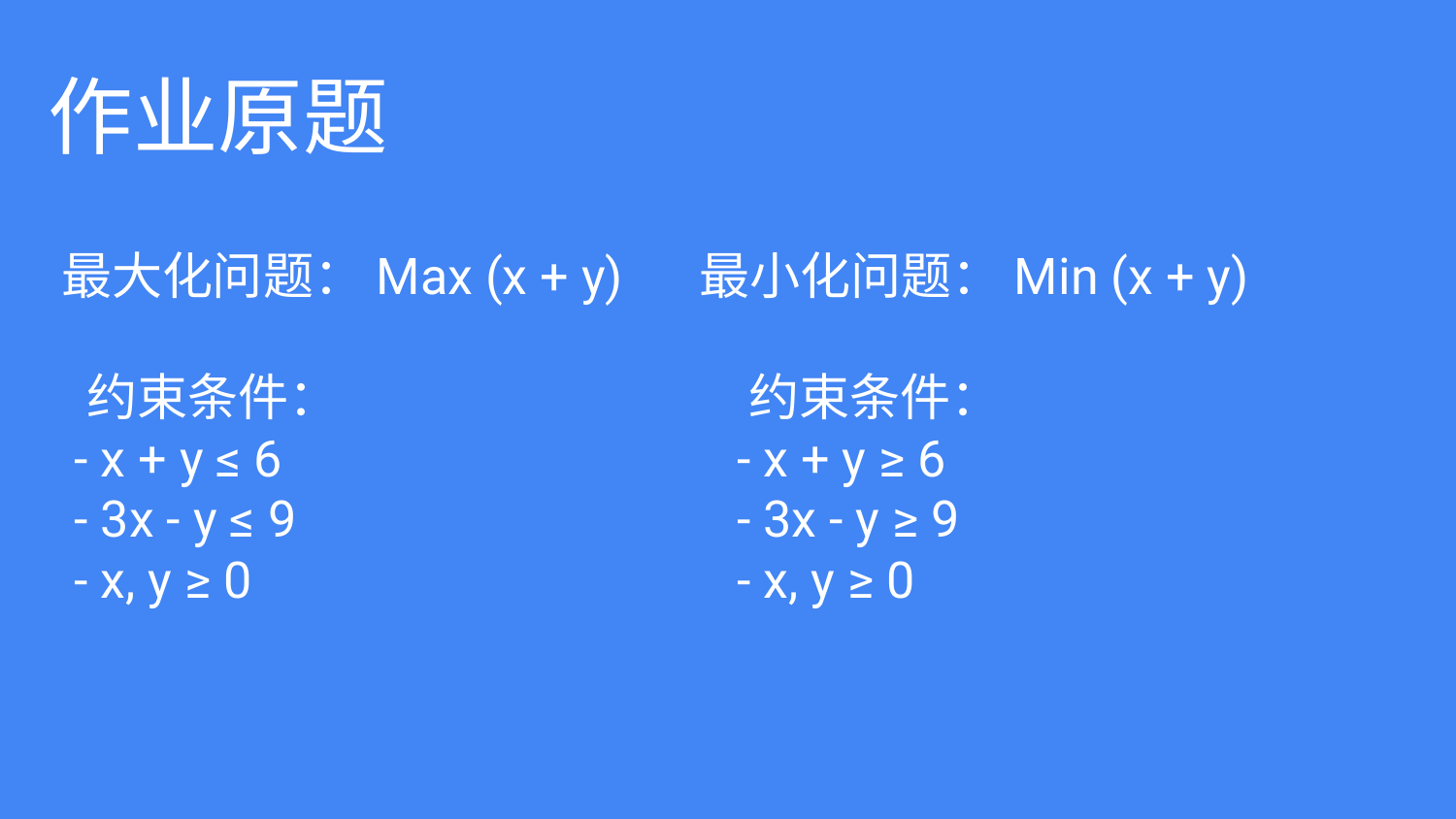

# 作业原题
 最大化问题：Max (x + y)

   约束条件：
   - x + y ≤ 6
   - 3x - y ≤ 9
   - x, y ≥ 0

最小化问题：Min (x + y)

   约束条件：
   - x + y ≥ 6
   - 3x - y ≥ 9
   - x, y ≥ 0